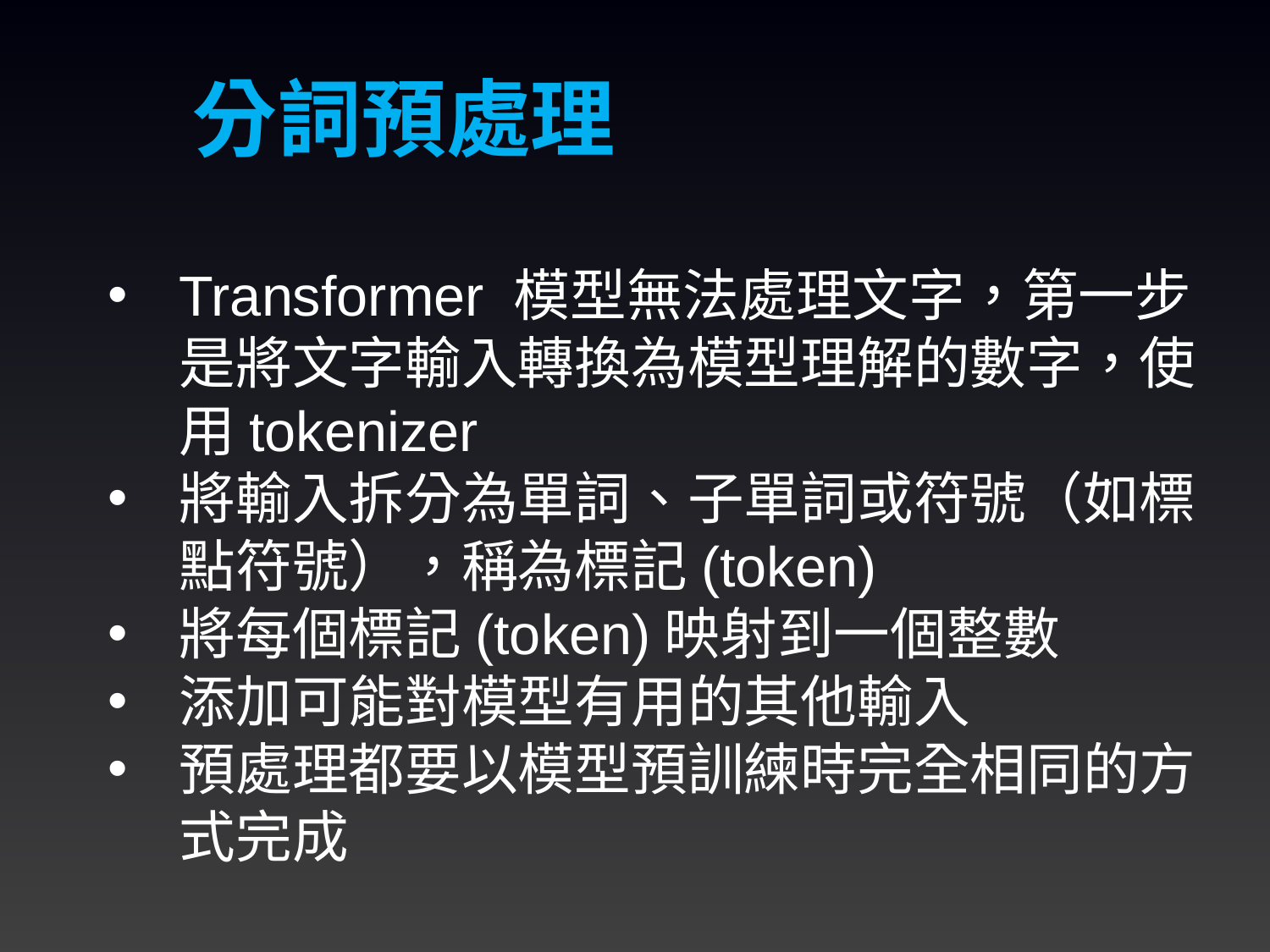

分詞預處理
Transformer 模型無法處理文字，第一步是將文字輸入轉換為模型理解的數字，使用tokenizer
將輸入拆分為單詞、子單詞或符號（如標點符號），稱為標記(token)
將每個標記(token)映射到一個整數
添加可能對模型有用的其他輸入
預處理都要以模型預訓練時完全相同的方式完成